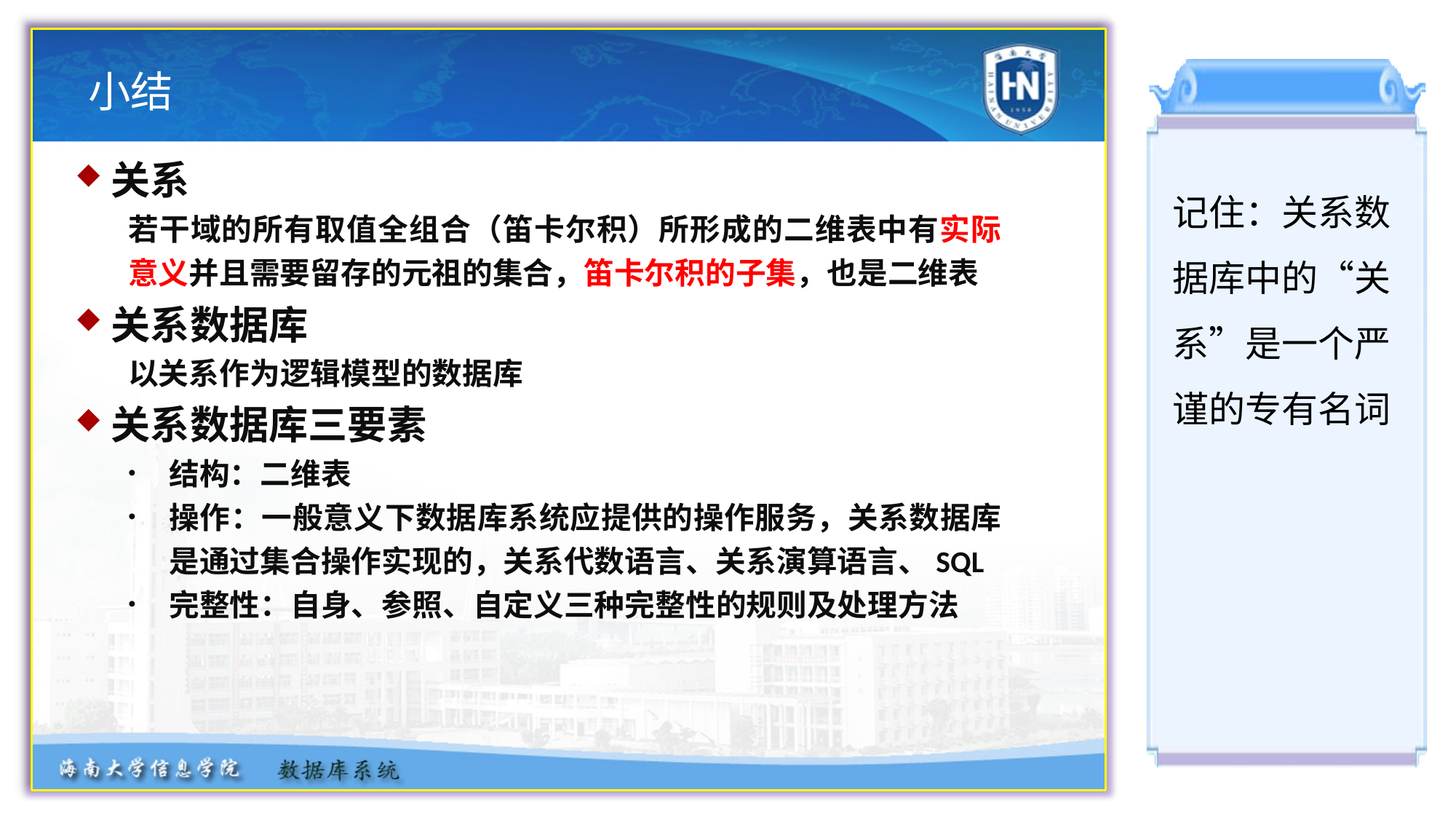

# 小结
关系
若干域的所有取值全组合（笛卡尔积）所形成的二维表中有实际意义并且需要留存的元祖的集合，笛卡尔积的子集，也是二维表
关系数据库
以关系作为逻辑模型的数据库
关系数据库三要素
结构：二维表
操作：一般意义下数据库系统应提供的操作服务，关系数据库是通过集合操作实现的，关系代数语言、关系演算语言、SQL
完整性：自身、参照、自定义三种完整性的规则及处理方法
记住：关系数据库中的“关系”是一个严谨的专有名词